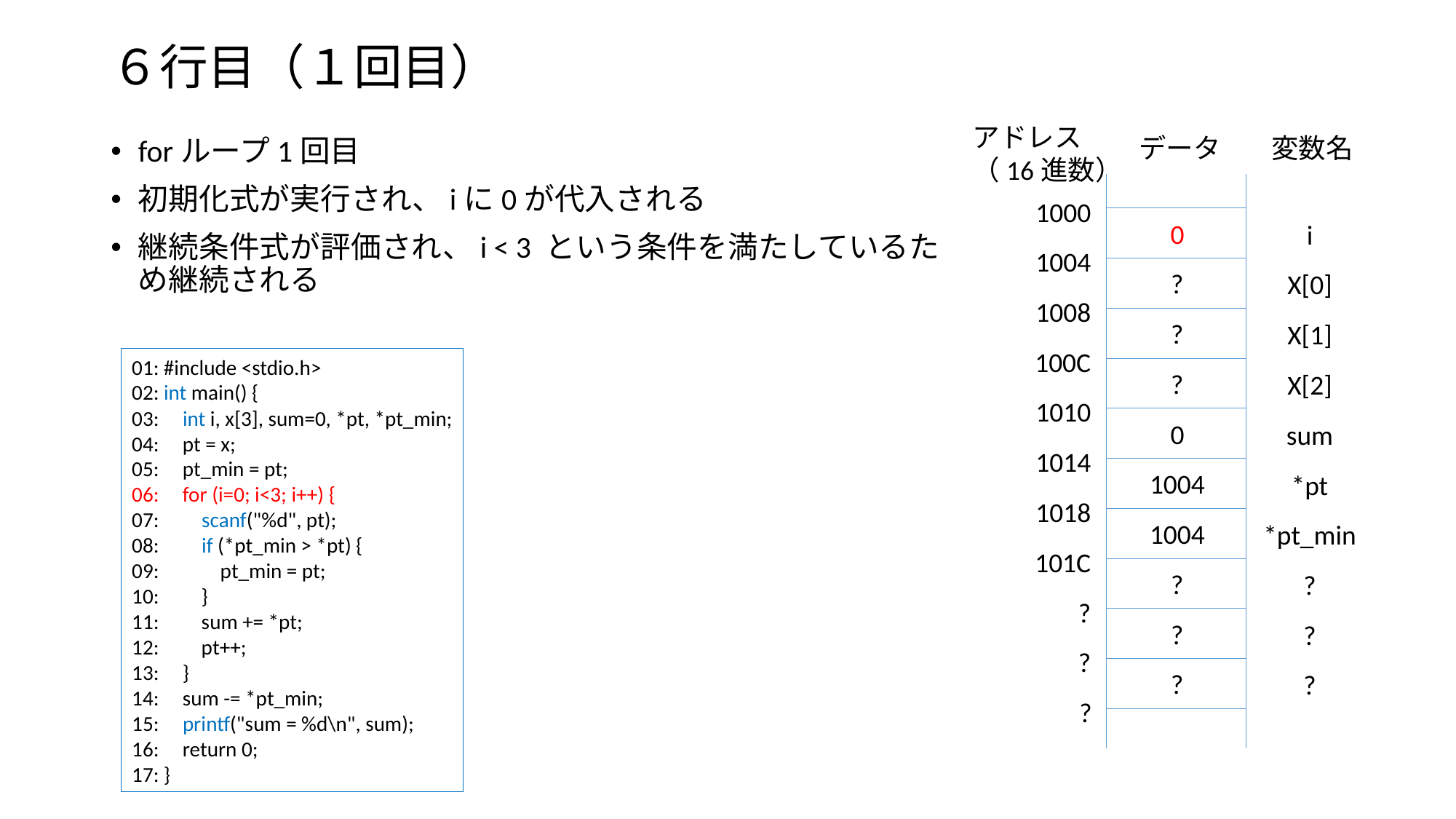

# ６行目（１回目）
アドレス
（16進数）
データ
変数名
forループ1回目
初期化式が実行され、iに0が代入される
継続条件式が評価され、i < 3 という条件を満たしているため継続される
1000
0
i
1004
?
X[0]
1008
?
X[1]
100C
01: #include <stdio.h>
02: int main() {
03:     int i, x[3], sum=0, *pt, *pt_min;
04:     pt = x;
05:     pt_min = pt;
06:     for (i=0; i<3; i++) {
07:         scanf("%d", pt);
08:         if (*pt_min > *pt) {
09:             pt_min = pt;
10:         }
11:         sum += *pt;
12:         pt++;
13:     }
14:     sum -= *pt_min;
15:     printf("sum = %d\n", sum);
16:     return 0;
17: }
?
X[2]
1010
0
sum
1014
1004
*pt
1018
1004
*pt_min
101C
?
?
?
?
?
?
?
?
?